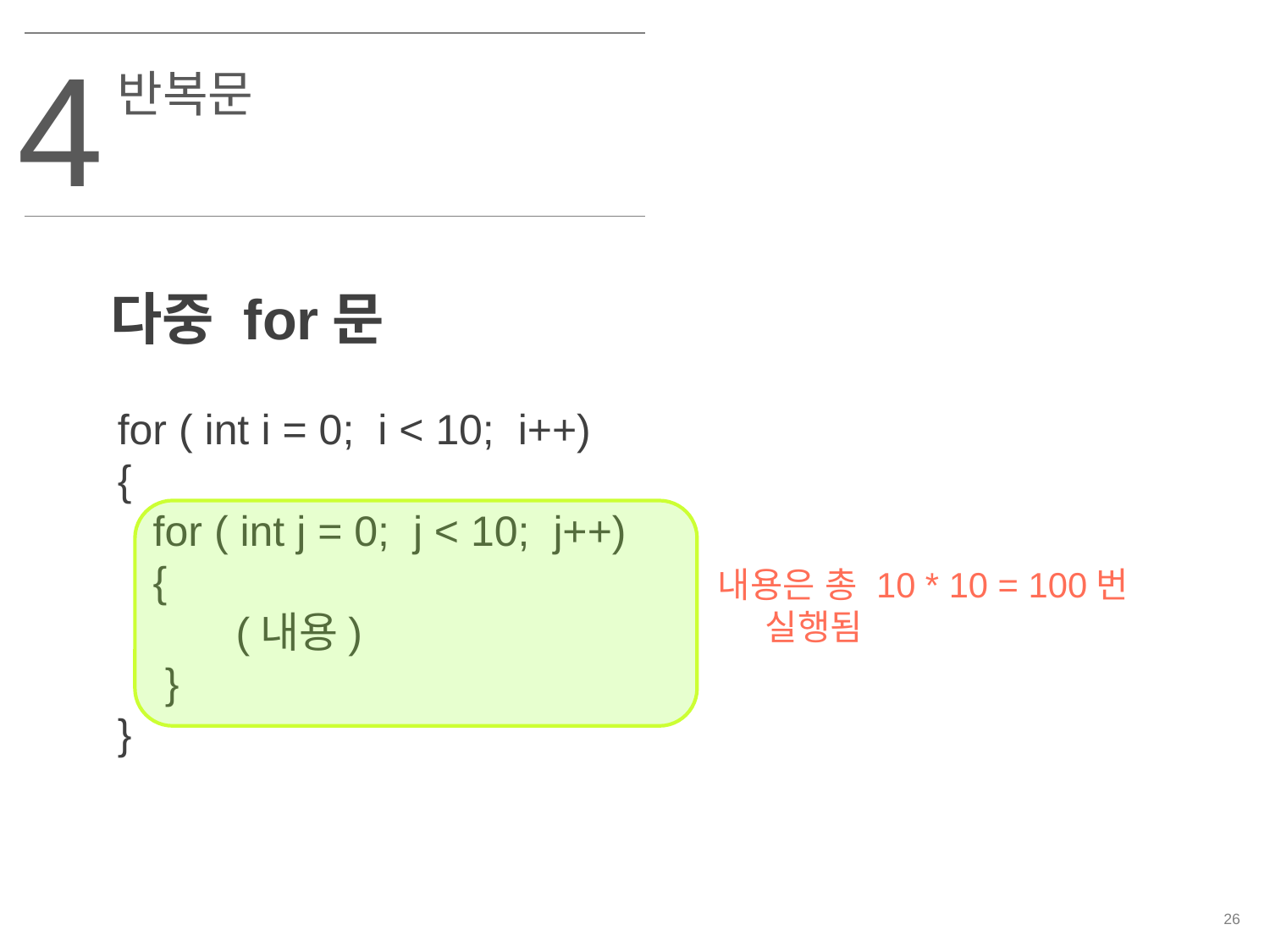

4
반복문
다중 for문
for ( int i = 0;  i < 10;  i++)
{
   for ( int j = 0;  j < 10;  j++)
   {
          (내용)
    }
}

내용은 총 10 * 10 = 100번 실행됨